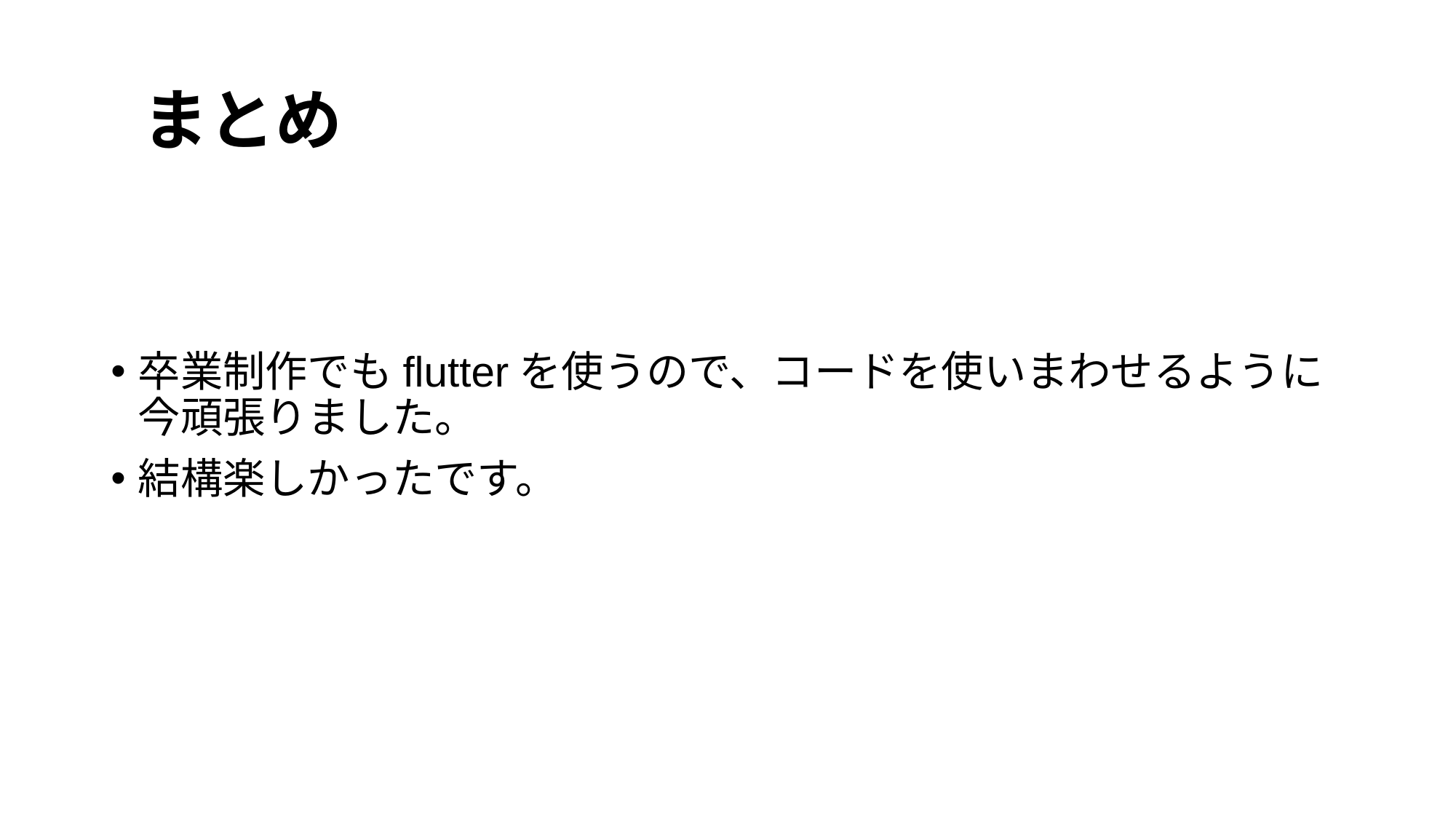

# まとめ
卒業制作でもflutterを使うので、コードを使いまわせるように今頑張りました。
結構楽しかったです。